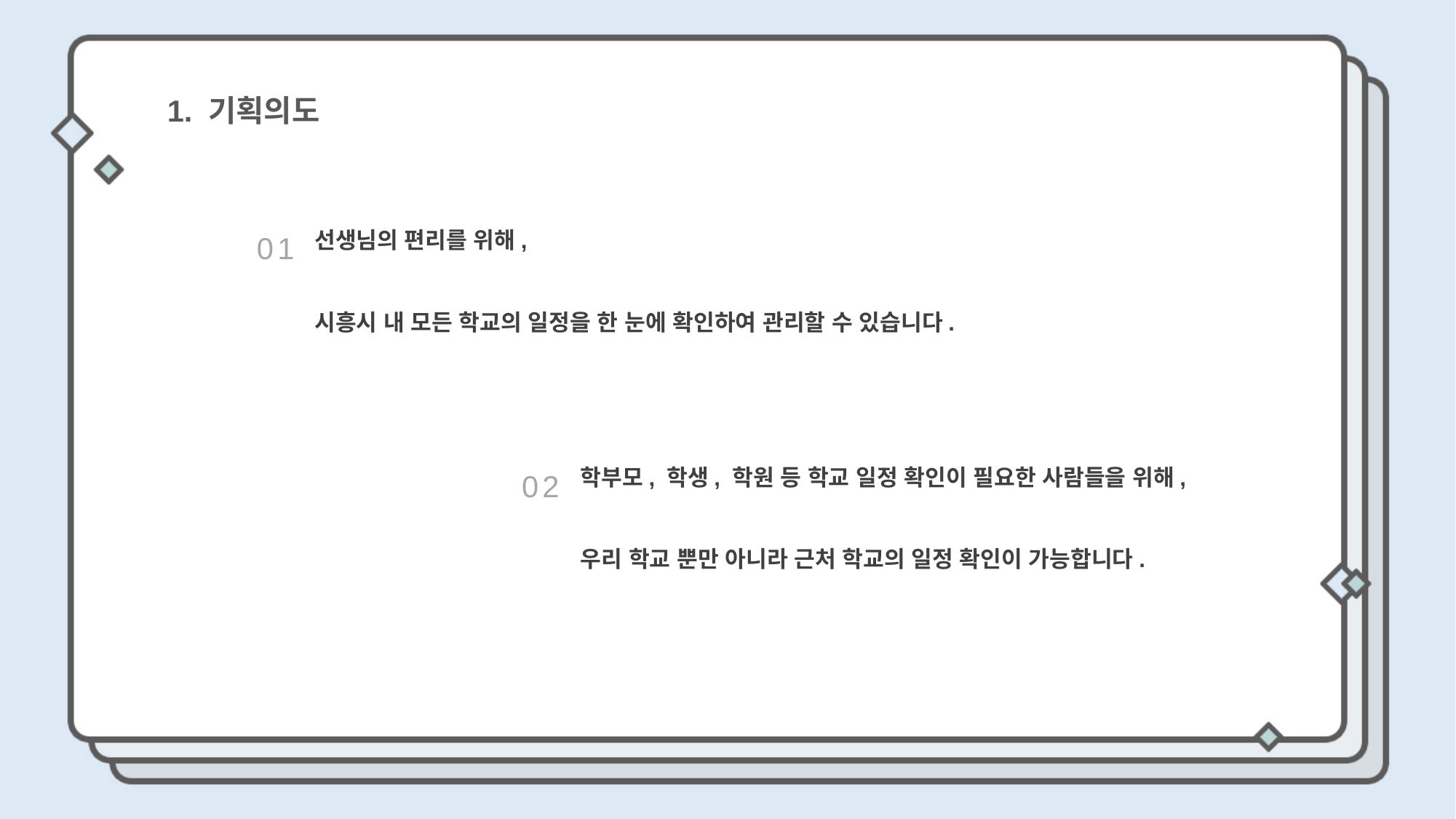

1. 기획의도
0 1
선생님의 편리를 위해,

시흥시 내 모든 학교의 일정을 한 눈에 확인하여 관리할 수 있습니다.
0 2
학부모, 학생, 학원 등 학교 일정 확인이 필요한 사람들을 위해,

우리 학교 뿐만 아니라 근처 학교의 일정 확인이 가능합니다.